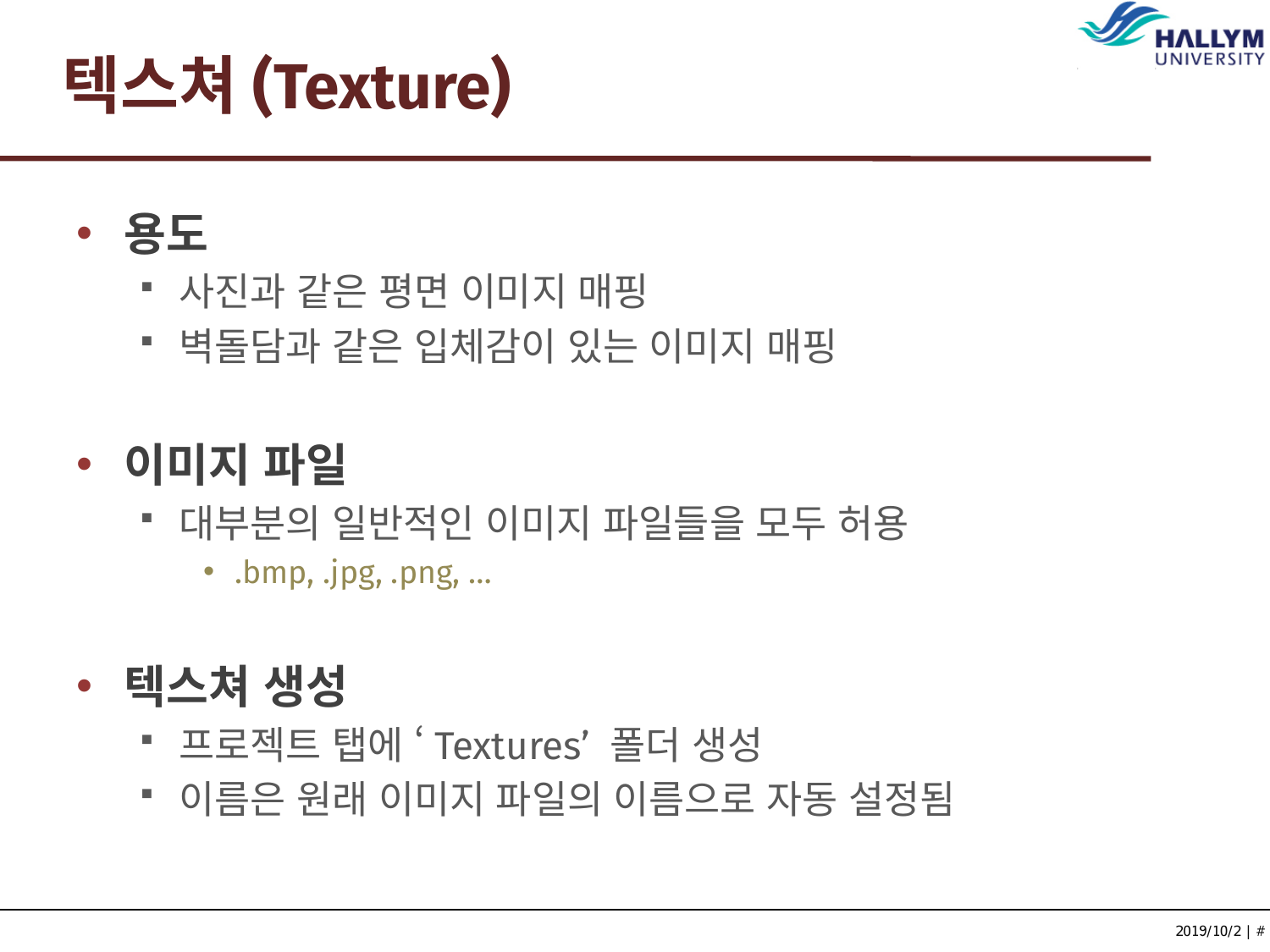

# 텍스쳐(Texture)
용도
사진과 같은 평면 이미지 매핑
벽돌담과 같은 입체감이 있는 이미지 매핑

이미지 파일
대부분의 일반적인 이미지 파일들을 모두 허용
.bmp, .jpg, .png, …

텍스쳐 생성
프로젝트 탭에 ‘Textures’ 폴더 생성
이름은 원래 이미지 파일의 이름으로 자동 설정됨